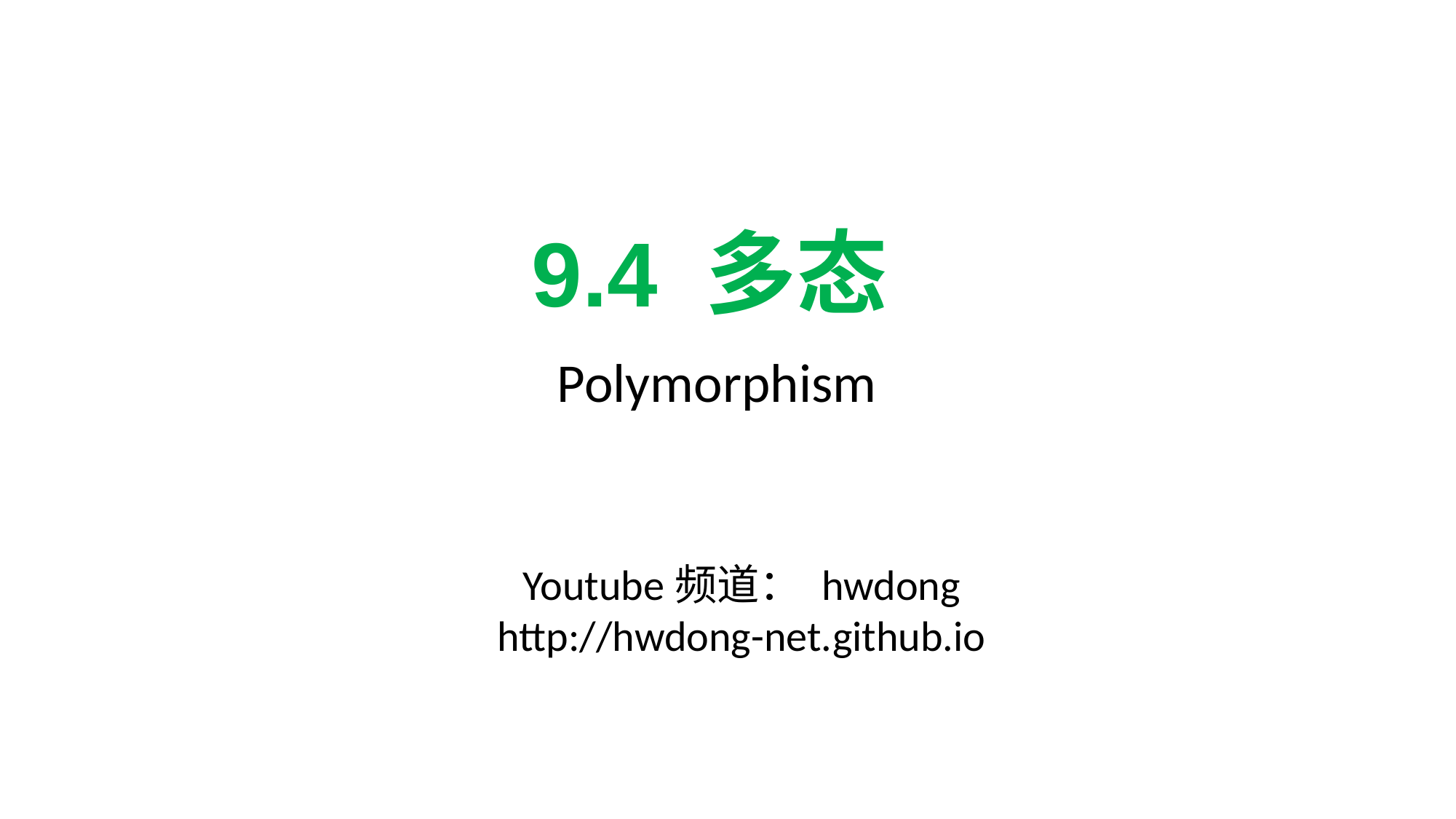

# 9.4 多态
Polymorphism
Youtube频道： hwdong
http://hwdong-net.github.io